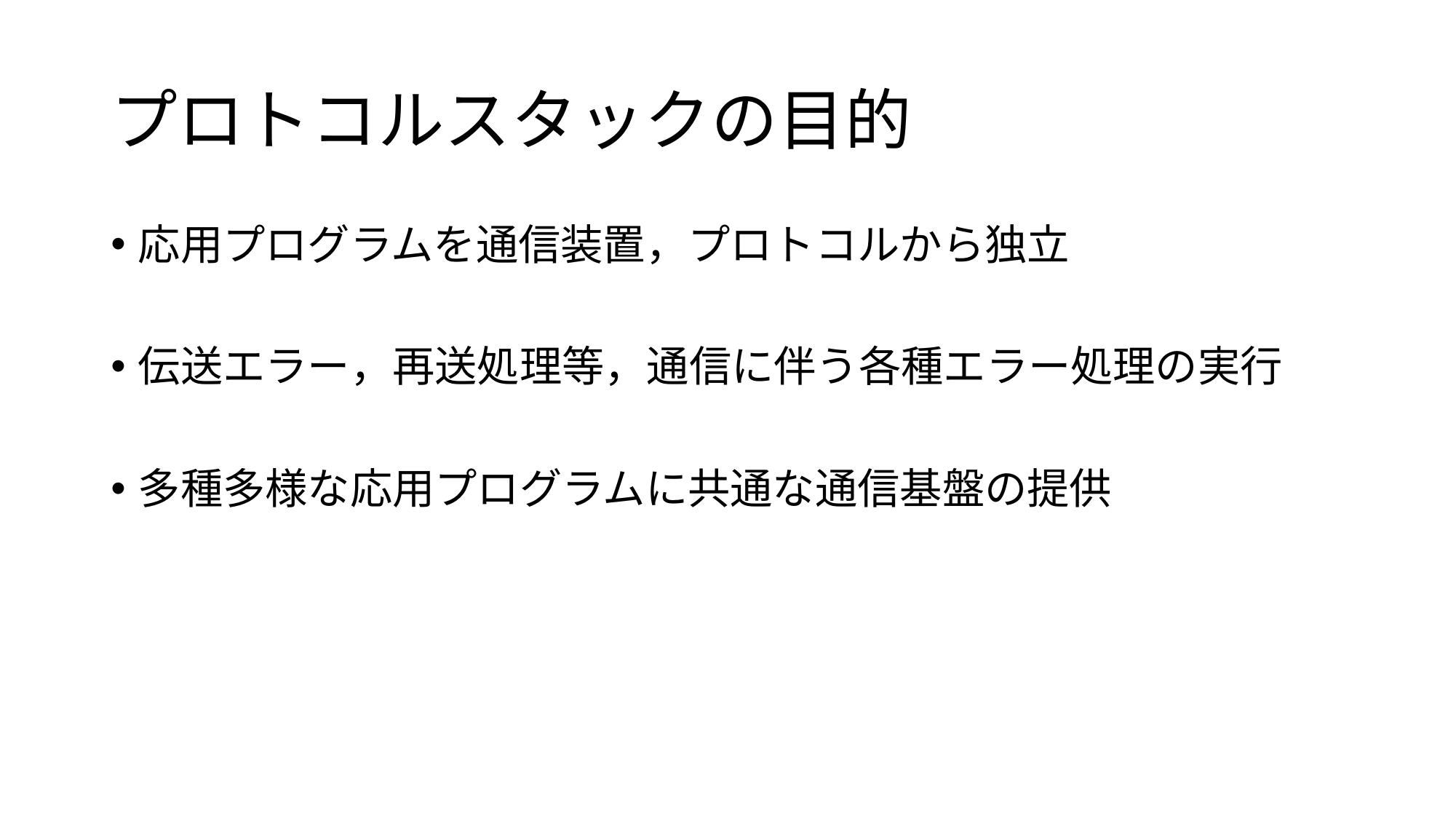

# プロトコルスタックの目的
応用プログラムを通信装置，プロトコルから独立

伝送エラー，再送処理等，通信に伴う各種エラー処理の実行

多種多様な応用プログラムに共通な通信基盤の提供